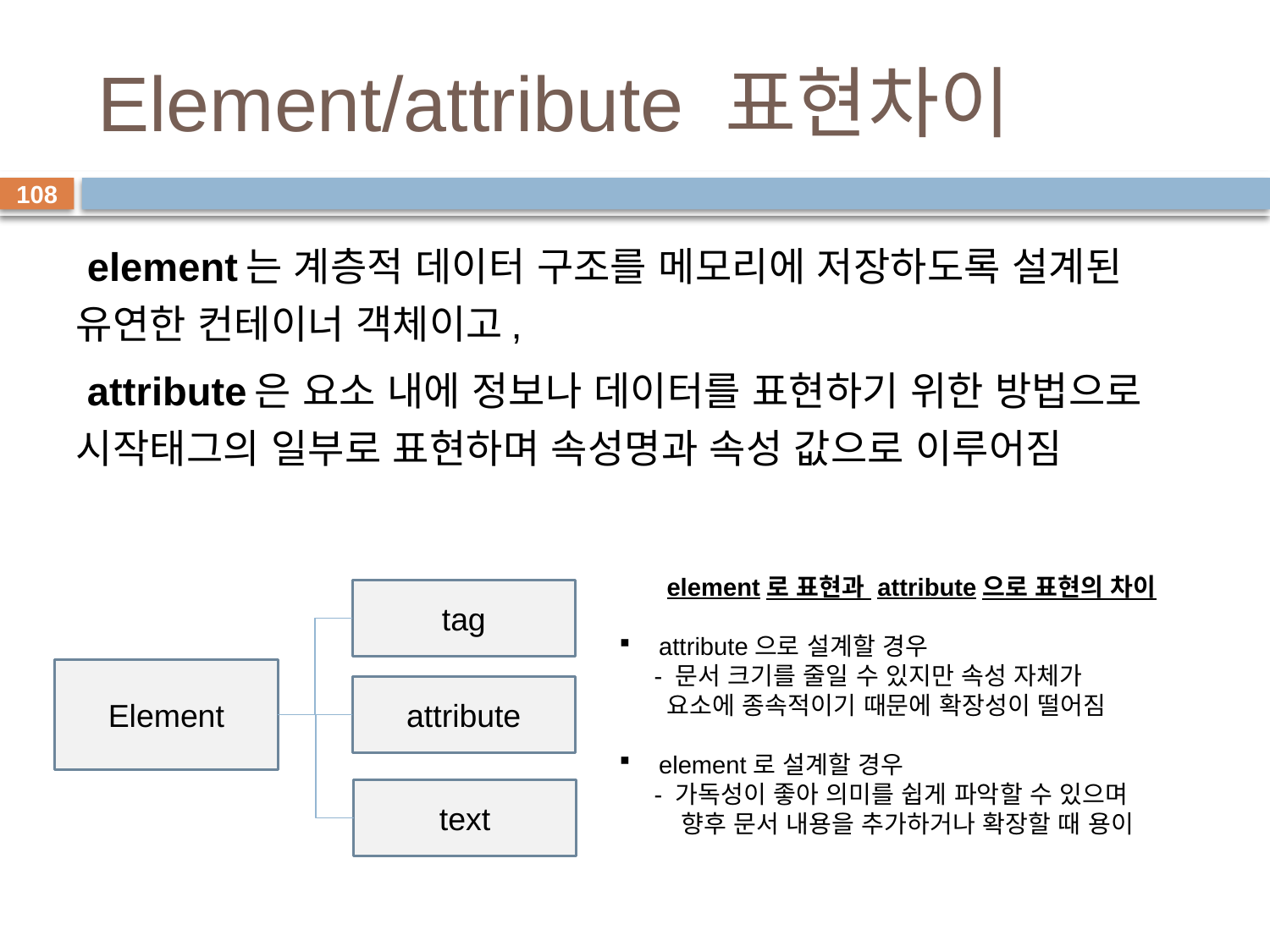

# Element/attribute 표현차이
108
 element는 계층적 데이터 구조를 메모리에 저장하도록 설계된 유연한 컨테이너 객체이고,
 attribute은 요소 내에 정보나 데이터를 표현하기 위한 방법으로 시작태그의 일부로 표현하며 속성명과 속성 값으로 이루어짐
element로 표현과 attribute으로 표현의 차이

attribute으로 설계할 경우
     - 문서 크기를 줄일 수 있지만 속성 자체가
      요소에 종속적이기 때문에 확장성이 떨어짐

element로 설계할 경우
     - 가독성이 좋아 의미를 쉽게 파악할 수 있으며
        향후 문서 내용을 추가하거나 확장할 때 용이
tag
Element
attribute
text